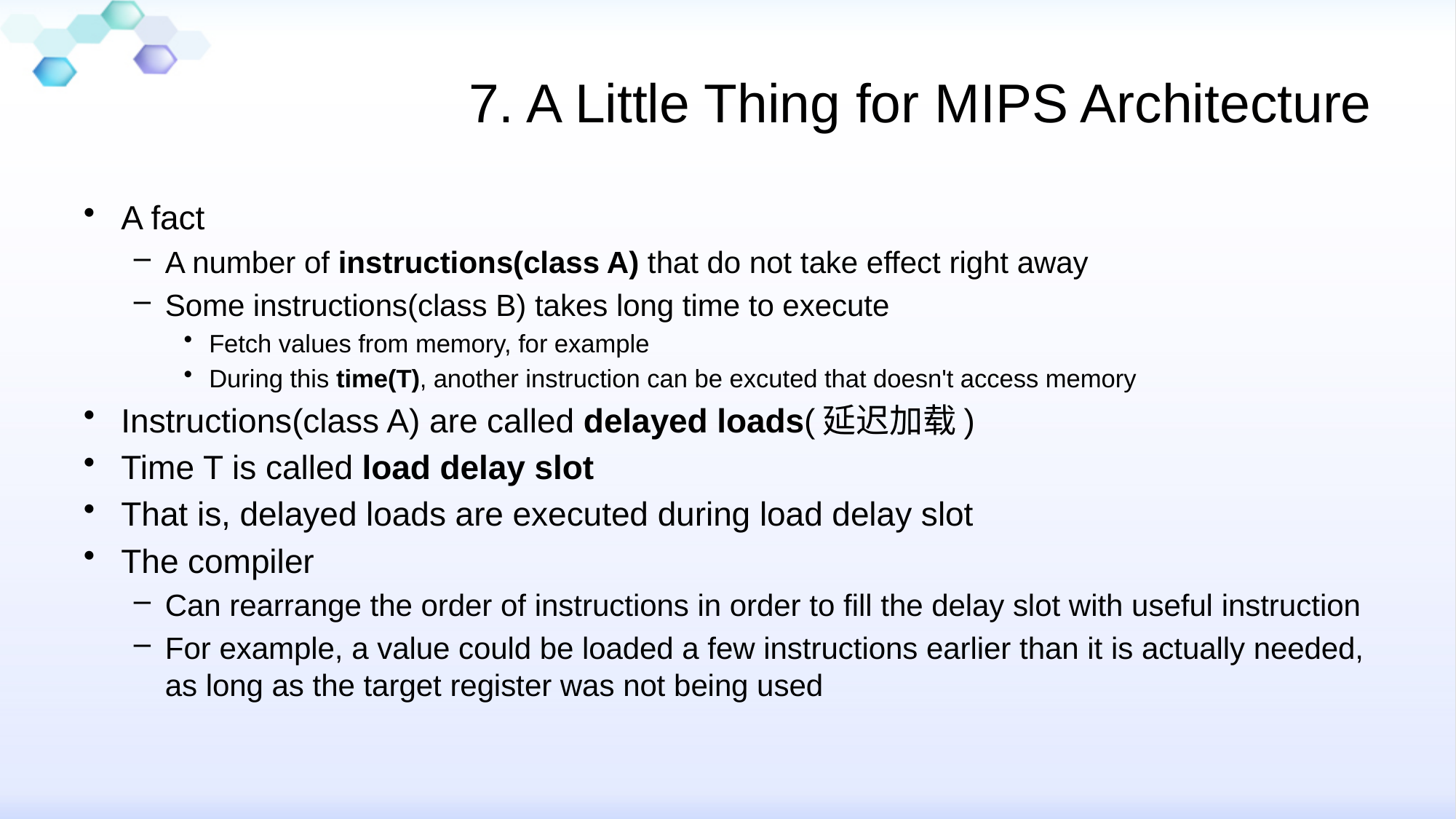

# 7. A Little Thing for MIPS Architecture
A fact
A number of instructions(class A) that do not take effect right away
Some instructions(class B) takes long time to execute
Fetch values from memory, for example
During this time(T), another instruction can be excuted that doesn't access memory
Instructions(class A) are called delayed loads(延迟加载)
Time T is called load delay slot
That is, delayed loads are executed during load delay slot
The compiler
Can rearrange the order of instructions in order to fill the delay slot with useful instruction
For example, a value could be loaded a few instructions earlier than it is actually needed, as long as the target register was not being used